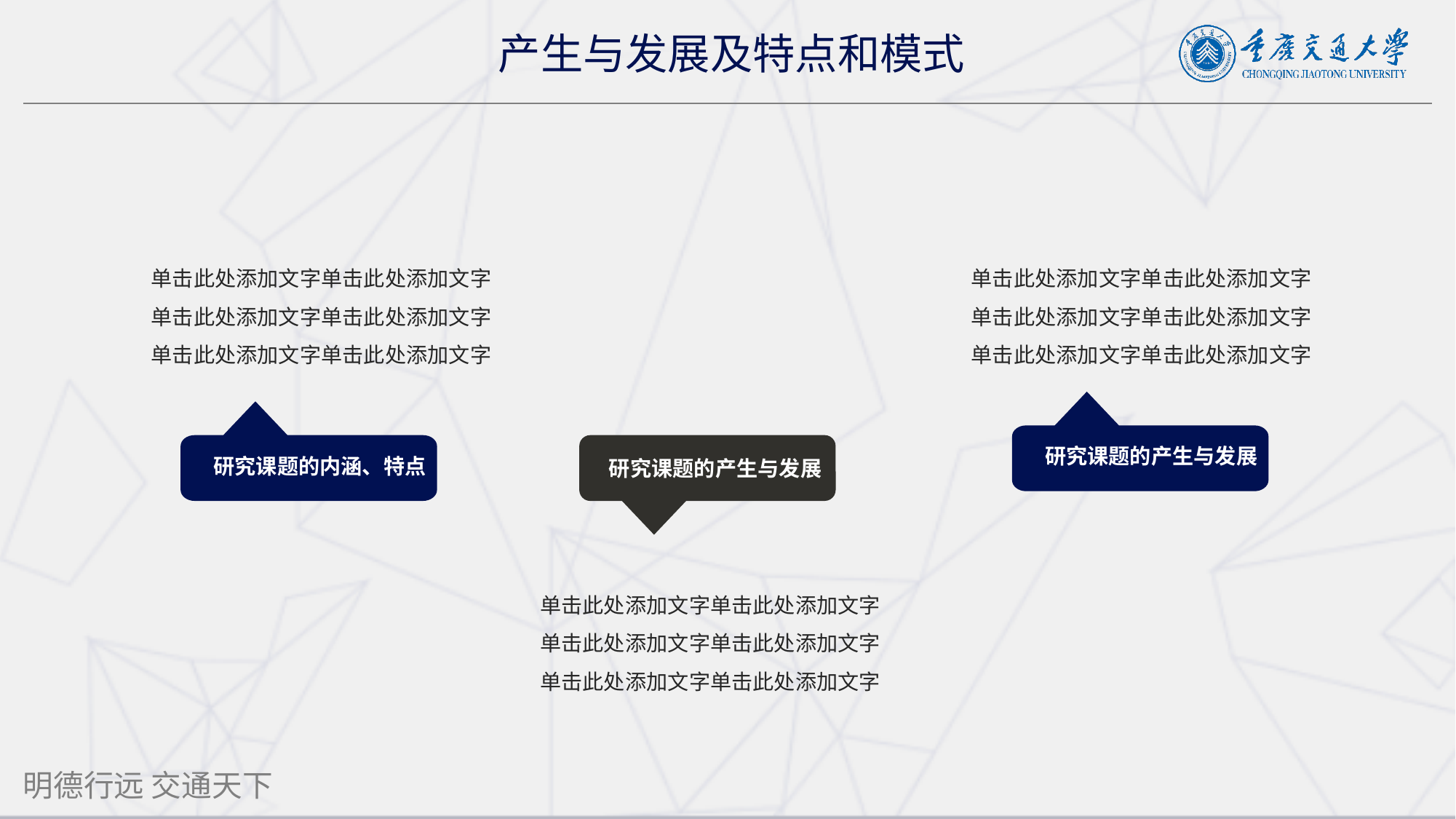

产生与发展及特点和模式
单击此处添加文字单击此处添加文字单击此处添加文字单击此处添加文字单击此处添加文字单击此处添加文字
单击此处添加文字单击此处添加文字单击此处添加文字单击此处添加文字单击此处添加文字单击此处添加文字
研究课题的产生与发展
研究课题的内涵、特点
研究课题的产生与发展
单击此处添加文字单击此处添加文字单击此处添加文字单击此处添加文字单击此处添加文字单击此处添加文字